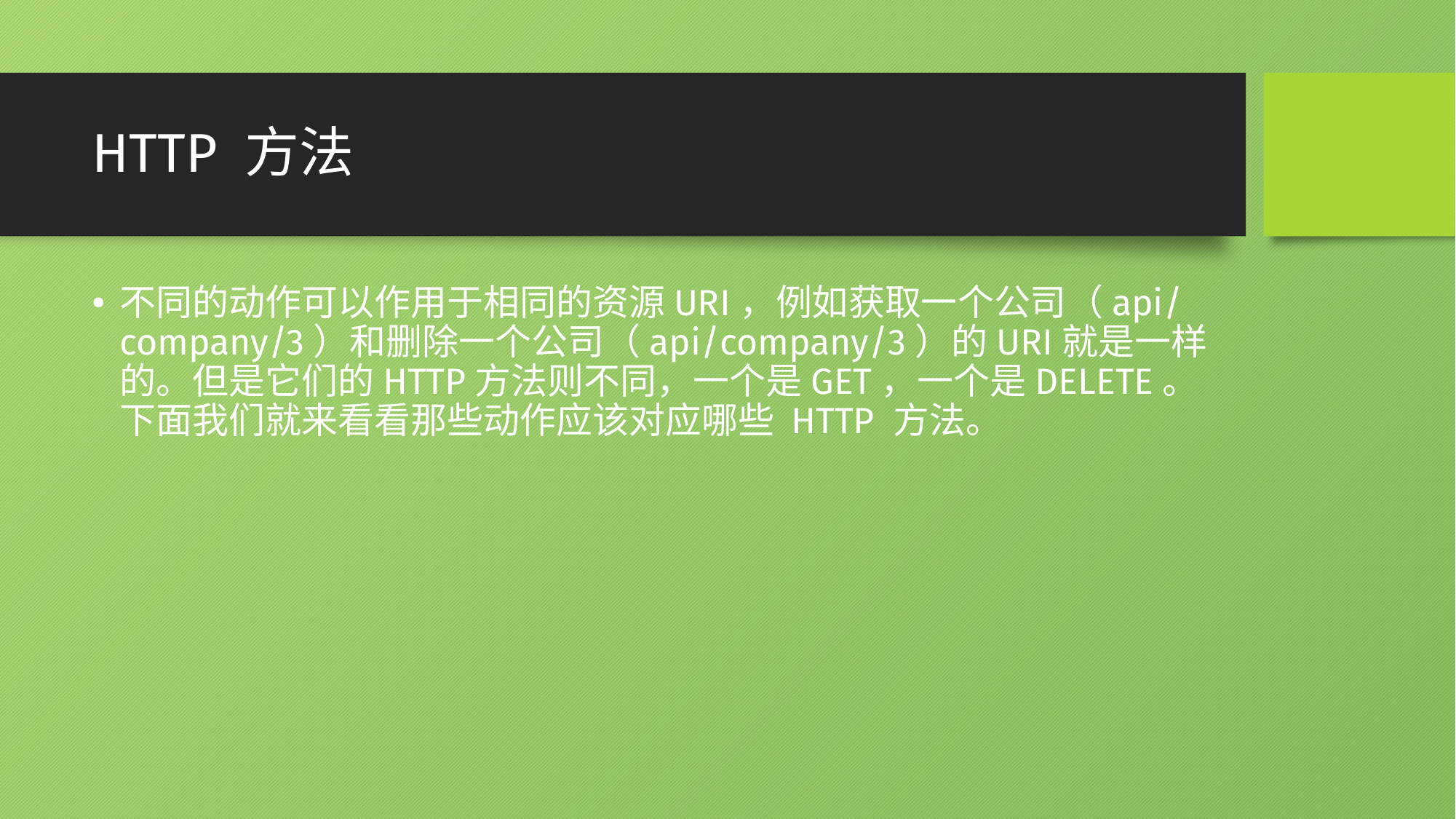

# HTTP 方法
不同的动作可以作用于相同的资源URI，例如获取一个公司（api/company/3）和删除一个公司（api/company/3）的URI就是一样的。但是它们的HTTP方法则不同，一个是GET，一个是DELETE。下面我们就来看看那些动作应该对应哪些 HTTP 方法。